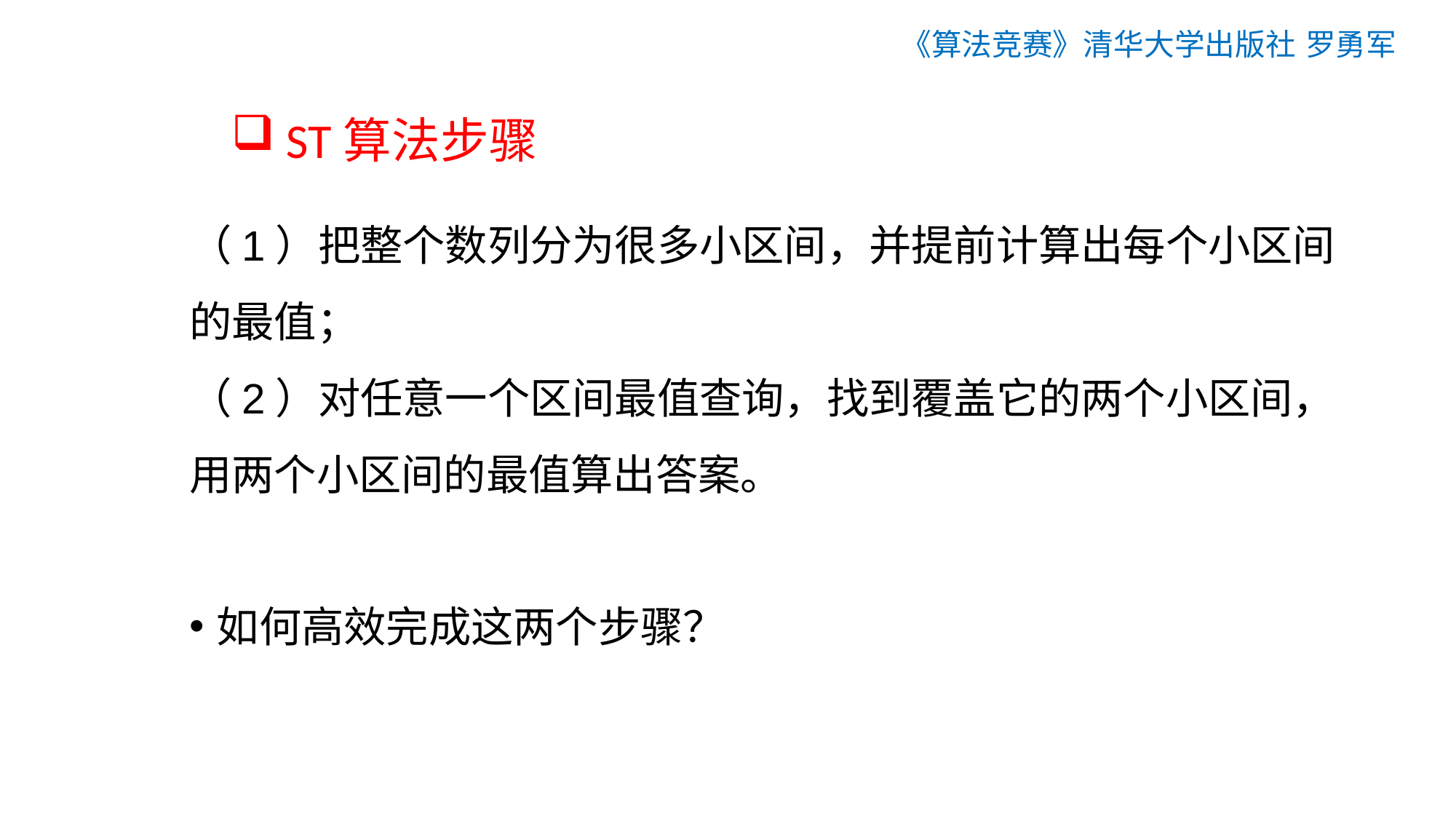

《算法竞赛》清华大学出版社 罗勇军
# ST算法步骤
（1）把整个数列分为很多小区间，并提前计算出每个小区间的最值；
（2）对任意一个区间最值查询，找到覆盖它的两个小区间，用两个小区间的最值算出答案。

如何高效完成这两个步骤？